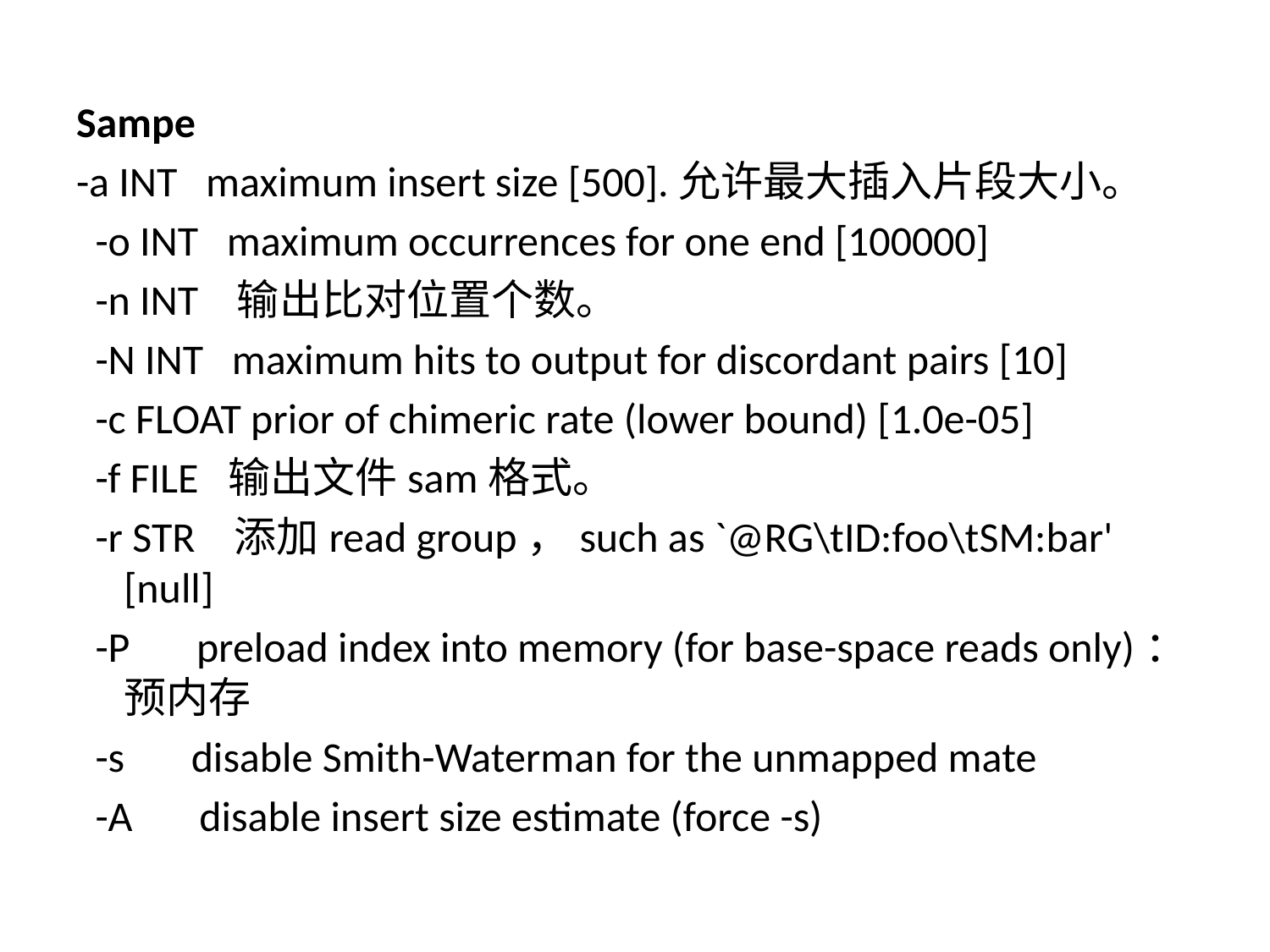

Sampe
-a INT   maximum insert size [500].允许最大插入片段大小。
  -o INT   maximum occurrences for one end [100000]
  -n INT   输出比对位置个数。
  -N INT   maximum hits to output for discordant pairs [10]
  -c FLOAT prior of chimeric rate (lower bound) [1.0e-05]
  -f FILE  输出文件sam格式。
  -r STR   添加read group，such as `@RG\tID:foo\tSM:bar' [null]
  -P       preload index into memory (for base-space reads only)：预内存
  -s       disable Smith-Waterman for the unmapped mate
  -A       disable insert size estimate (force -s)